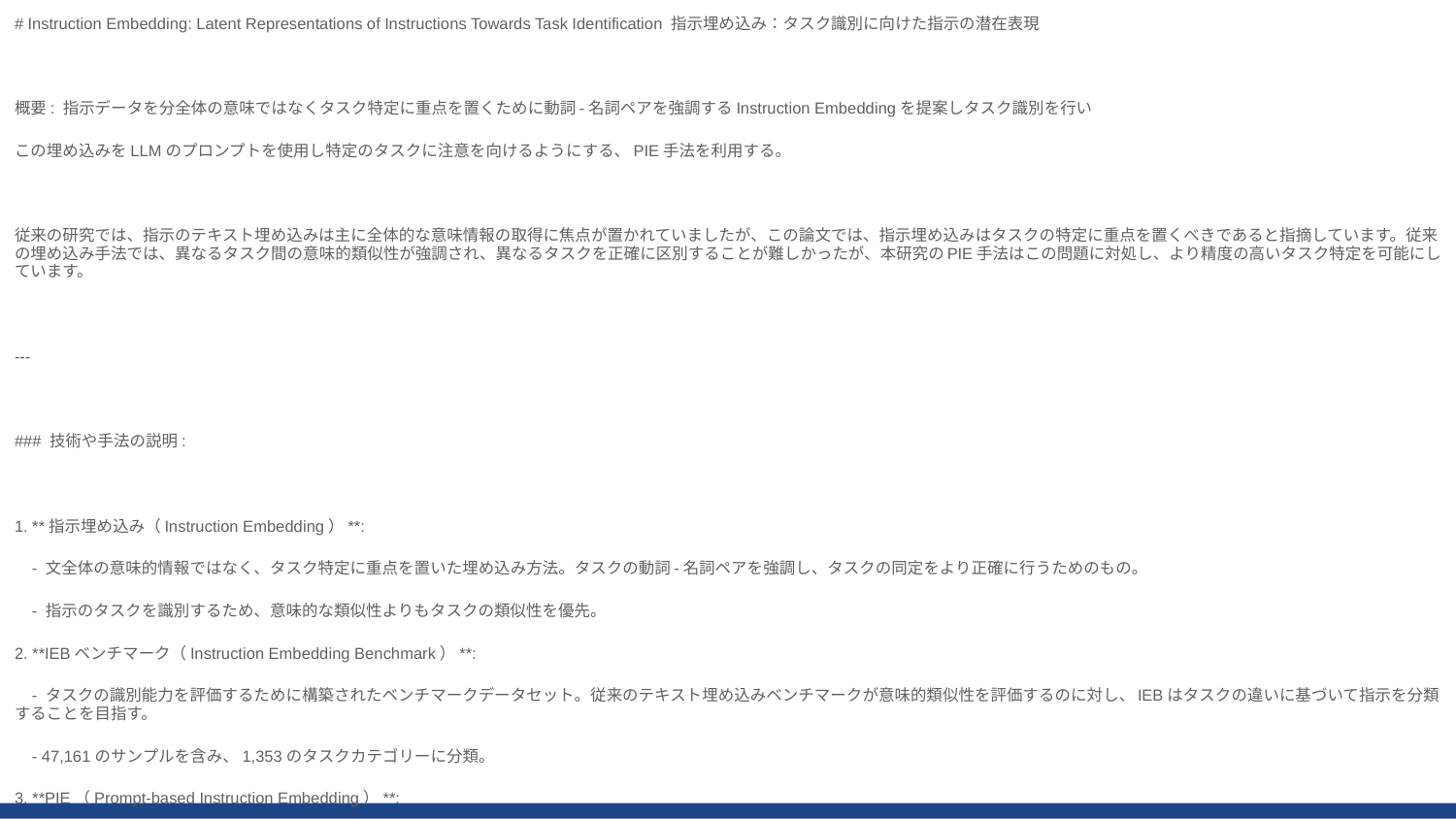

# Instruction Embedding: Latent Representations of Instructions Towards Task Identification 指示埋め込み：タスク識別に向けた指示の潜在表現

概要: 指示データを分全体の意味ではなくタスク特定に重点を置くために動詞-名詞ペアを強調するInstruction Embeddingを提案しタスク識別を行い
この埋め込みをLLMのプロンプトを使用し特定のタスクに注意を向けるようにする、PIE手法を利用する。

従来の研究では、指示のテキスト埋め込みは主に全体的な意味情報の取得に焦点が置かれていましたが、この論文では、指示埋め込みはタスクの特定に重点を置くべきであると指摘しています。従来の埋め込み手法では、異なるタスク間の意味的類似性が強調され、異なるタスクを正確に区別することが難しかったが、本研究のPIE手法はこの問題に対処し、より精度の高いタスク特定を可能にしています。

---

### 技術や手法の説明:

1. **指示埋め込み（Instruction Embedding）**:
    - 文全体の意味的情報ではなく、タスク特定に重点を置いた埋め込み方法。タスクの動詞-名詞ペアを強調し、タスクの同定をより正確に行うためのもの。
    - 指示のタスクを識別するため、意味的な類似性よりもタスクの類似性を優先。
2. **IEBベンチマーク（Instruction Embedding Benchmark）**:
    - タスクの識別能力を評価するために構築されたベンチマークデータセット。従来のテキスト埋め込みベンチマークが意味的類似性を評価するのに対し、IEBはタスクの違いに基づいて指示を分類することを目指す。
    - 47,161のサンプルを含み、1,353のタスクカテゴリーに分類。
3. **PIE（Prompt-based Instruction Embedding）**:
    - 指示埋め込みを生成するためのプロンプトを利用する手法。特定のタスクに注意を向けるためにモデルを誘導し、タスク識別に優れた埋め込みを生成。
    - PIEは、タスク識別に重点を置いた設計で、意味情報に依存する従来の手法よりもタスク特定に優れることが評価実験で示されている。
4. **対比学習（Contrastive Learning）**:
    - 埋め込みの学習を改善するために使用される手法で、ポジティブなサンプルとハードなネガティブサンプルを利用してモデルを訓練。
    - タスクラベルに基づいたポジティブサンプルのペアリングと、動詞や名詞が似ているが異なるタスクの指示をネガティブサンプルとして使用。